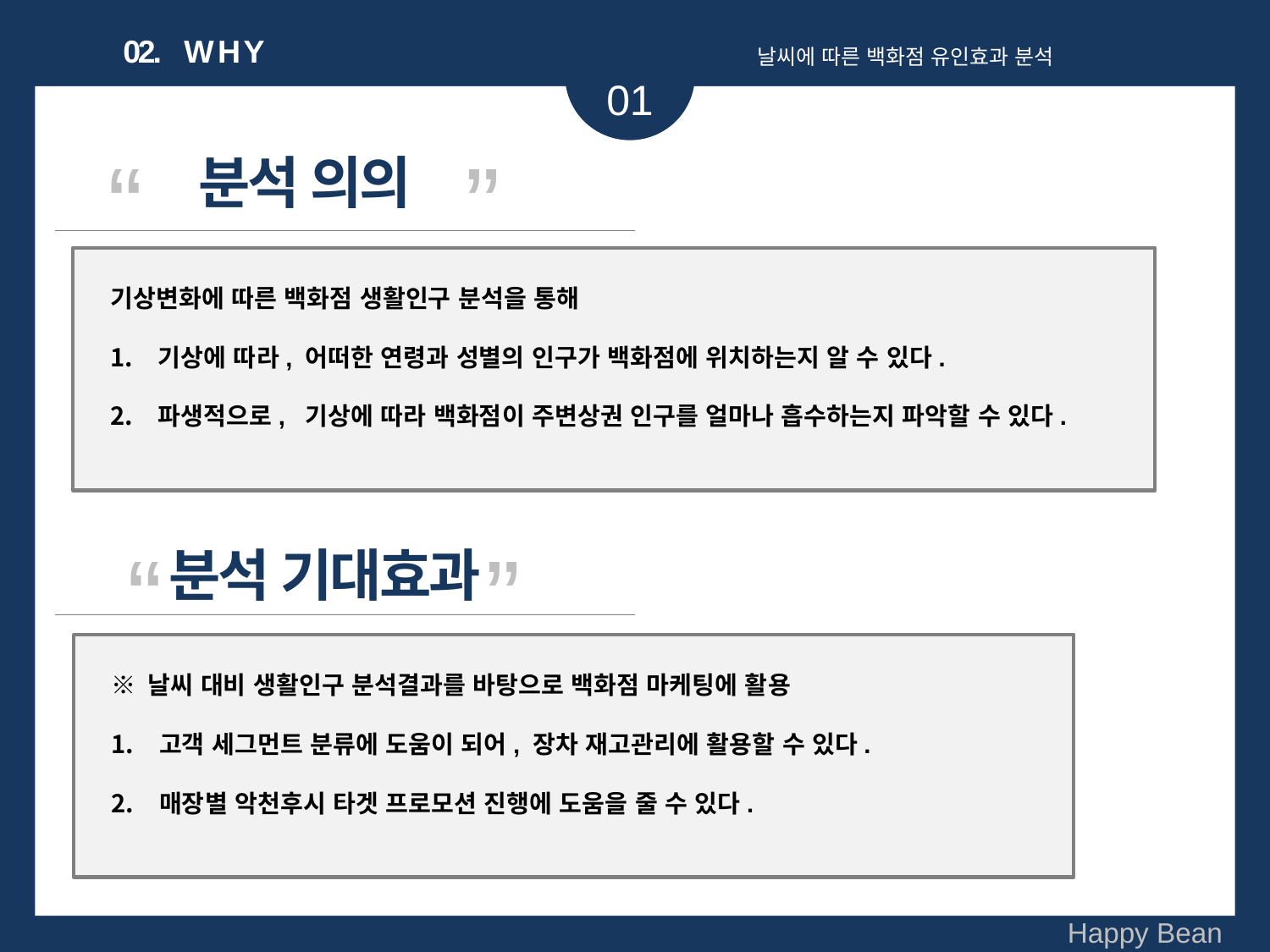

02.    W H Y
날씨에 따른 백화점 유인효과 분석
01

“           ”
분석 의의

기상변화에 따른 백화점 생활인구 분석을 통해

기상에 따라, 어떠한 연령과 성별의 인구가 백화점에 위치하는지 알 수 있다.

파생적으로,  기상에 따라 백화점이 주변상권 인구를 얼마나 흡수하는지 파악할 수 있다.
“           ”
분석 기대효과

※ 날씨 대비 생활인구 분석결과를 바탕으로 백화점 마케팅에 활용

고객 세그먼트 분류에 도움이 되어, 장차 재고관리에 활용할 수 있다.

매장별 악천후시 타겟 프로모션 진행에 도움을 줄 수 있다.

Happy Bean